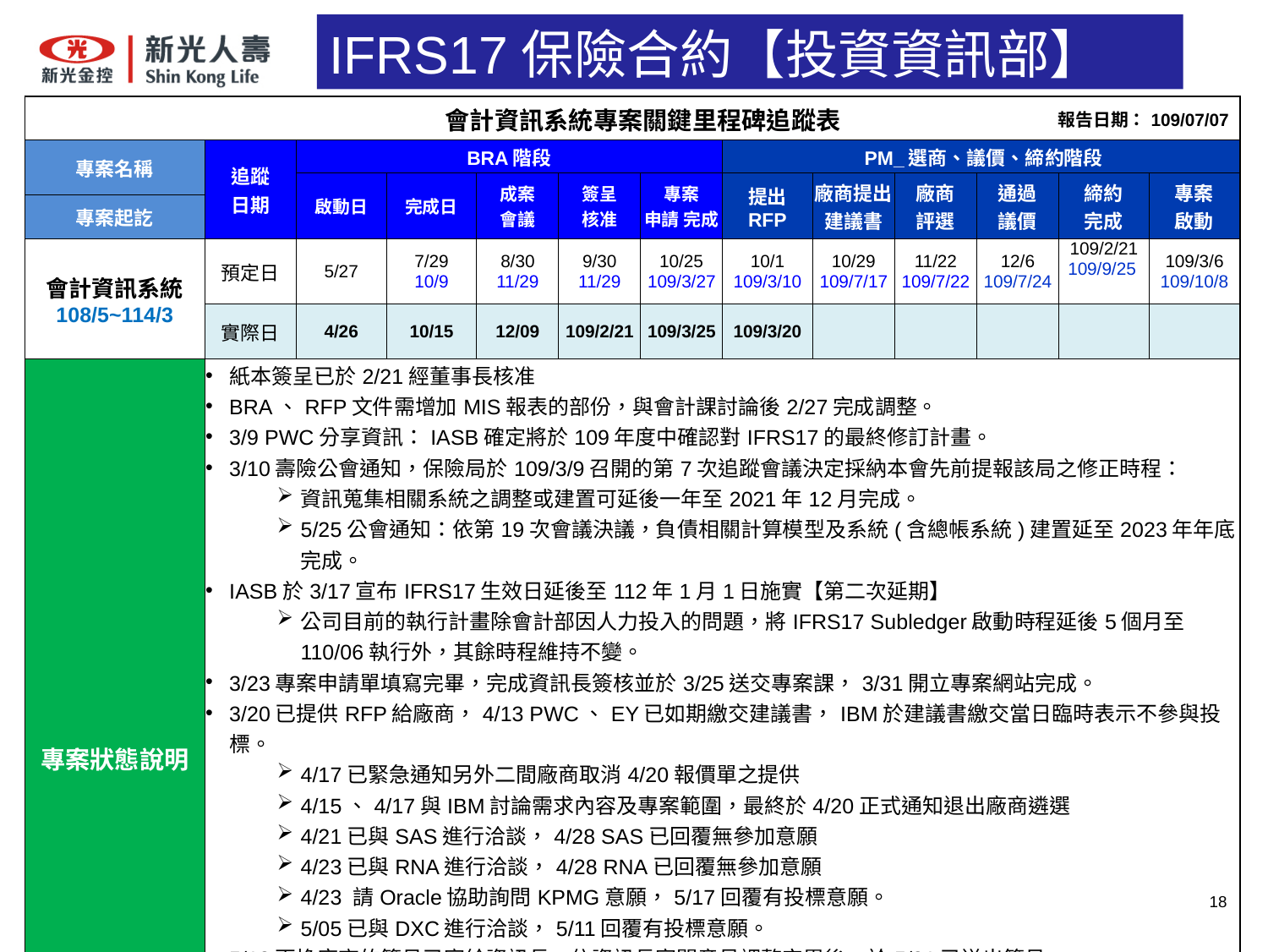

IFRS17保險合約【投資資訊部】
| 會計資訊系統專案關鍵里程碑追蹤表 |  |  |  |  |  |  |  |  |  |  | 報告日期：109/07/07 |  |  |
| --- | --- | --- | --- | --- | --- | --- | --- | --- | --- | --- | --- | --- | --- |
| 專案名稱 | 追蹤 日期 | BRA階段 |  |  |  |  | PM\_選商、議價、締約階段 |  |  |  |  |  |  |
|  |  | 啟動日 | 完成日 | 成案 會議 | 簽呈 核准 | 專案 申請 完成 | 提出 RFP | 廠商提出建議書 | 廠商 評選 | 通過 議價 |  | 締約 完成 | 專案 啟動 |
| 專案起訖 |  |  |  |  |  |  |  |  |  |  |  |  |  |
| 會計資訊系統 108/5~114/3 | 預定日 | 5/27 | 7/29 10/9 | 8/30 11/29 | 9/30 11/29 | 10/25 109/3/27 | 10/1 109/3/10 | 10/29 109/7/17 | 11/22 109/7/22 | 12/6 109/7/24 |  | 109/2/21 109/9/25 | 109/3/6 109/10/8 |
|  | 實際日 | 4/26 | 10/15 | 12/09 | 109/2/21 | 109/3/25 | 109/3/20 |  |  |  |  |  |  |
| 專案狀態說明 | 紙本簽呈已於2/21經董事長核准 BRA、RFP文件需增加MIS報表的部份，與會計課討論後2/27完成調整。 3/9 PWC分享資訊：IASB確定將於109年度中確認對IFRS17的最終修訂計畫。 3/10壽險公會通知，保險局於109/3/9召開的第7次追蹤會議決定採納本會先前提報該局之修正時程： 資訊蒐集相關系統之調整或建置可延後一年至2021年12月完成。 5/25公會通知：依第19次會議決議，負債相關計算模型及系統(含總帳系統)建置延至2023年年底完成。 IASB於3/17宣布IFRS17生效日延後至112年1月1日施實【第二次延期】 公司目前的執行計畫除會計部因人力投入的問題，將IFRS17 Subledger啟動時程延後5個月至110/06執行外，其餘時程維持不變。 3/23專案申請單填寫完畢，完成資訊長簽核並於3/25送交專案課，3/31開立專案網站完成。 3/20已提供RFP給廠商，4/13 PWC、EY已如期繳交建議書，IBM於建議書繳交當日臨時表示不參與投標。 4/17已緊急通知另外二間廠商取消4/20報價單之提供 4/15、4/17與IBM討論需求內容及專案範圍，最終於4/20正式通知退出廠商遴選 4/21已與SAS進行洽談，4/28 SAS已回覆無參加意願 4/23已與RNA進行洽談，4/28 RNA已回覆無參加意願 4/23 請Oracle協助詢問KPMG意願，5/17回覆有投標意願。 5/05已與DXC進行洽談，5/11回覆有投標意願。 5/18更換廠商的簽呈已寄給資訊長，依資訊長審閱意見調整完畢後，於5/21已送出簽呈。 6/5經管會中黃總經理提出的疑問，於6/8已依資訊長建議出具中間報告。 6/9資訊長向黃總經理報告說明，6/14補齊中間報告金控長官簽署後，6/14呈董事長簽核中。 6/29收到董事長已簽准之通知。 7/3(五)已與廠商召開溝通會議：專案時程調整、會計師協助範圍、報價應涵蓋項目…等後續議價事宜。 請廠商於7/17繳交建議書及報價 |  |  |  |  |  |  |  |  |  |  |  |  |